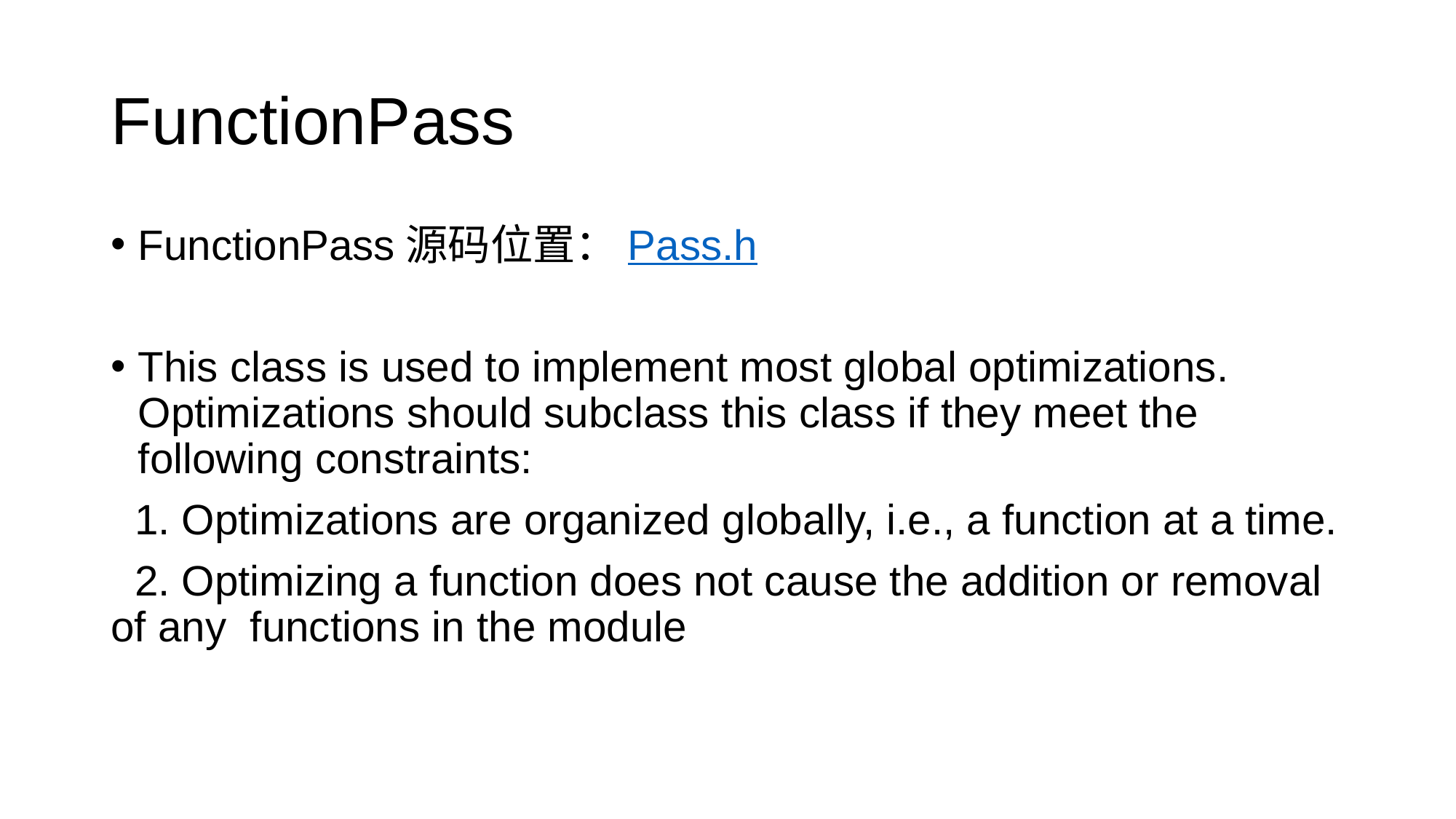

# FunctionPass
FunctionPass源码位置：Pass.h

This class is used to implement most global optimizations.  Optimizations should subclass this class if they meet the following constraints:
  1. Optimizations are organized globally, i.e., a function at a time.
  2. Optimizing a function does not cause the addition or removal of any  functions in the module